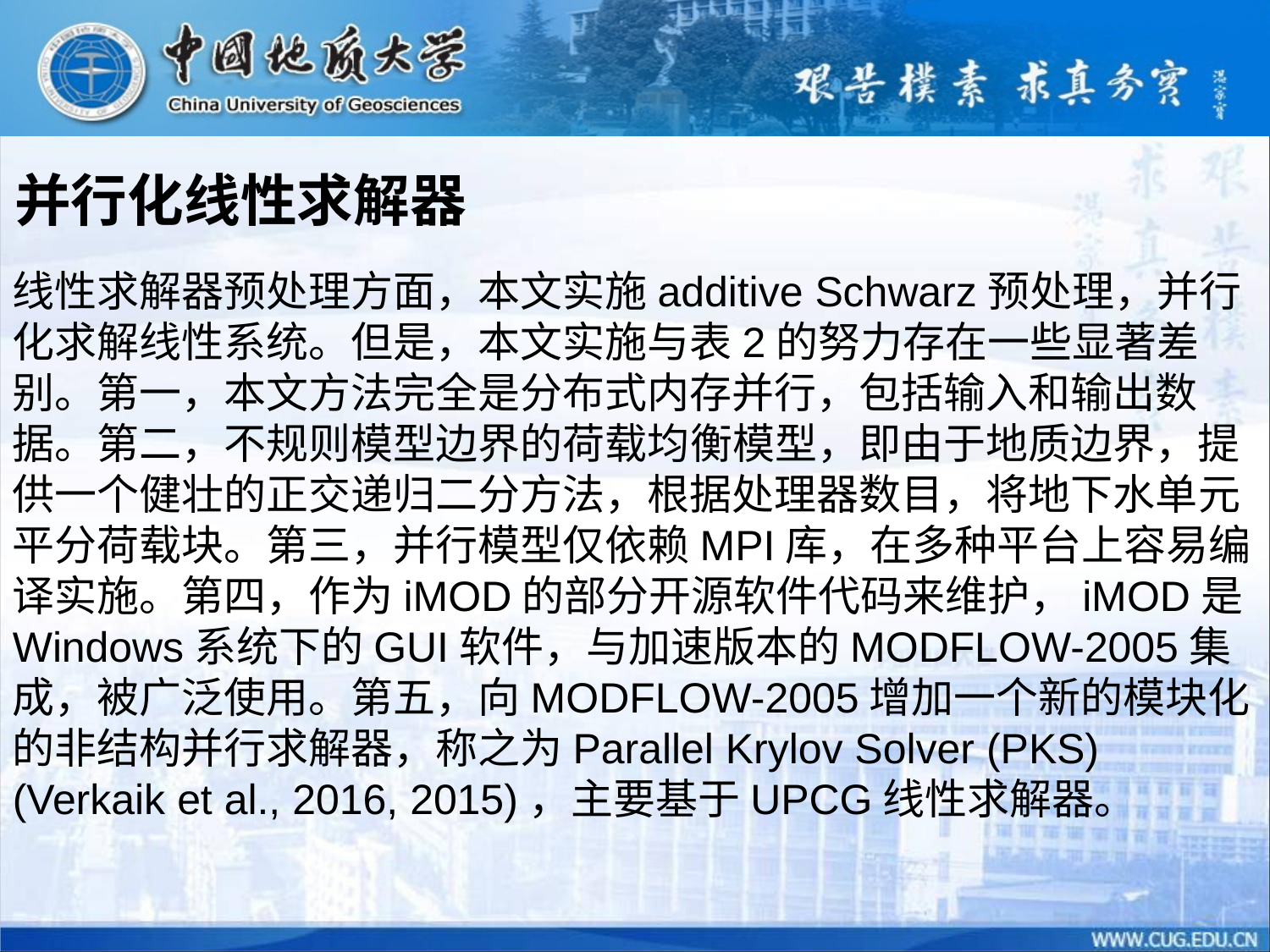

并行化线性求解器
线性求解器预处理方面，本文实施additive Schwarz预处理，并行化求解线性系统。但是，本文实施与表2的努力存在一些显著差别。第一，本文方法完全是分布式内存并行，包括输入和输出数据。第二，不规则模型边界的荷载均衡模型，即由于地质边界，提供一个健壮的正交递归二分方法，根据处理器数目，将地下水单元平分荷载块。第三，并行模型仅依赖MPI库，在多种平台上容易编译实施。第四，作为iMOD的部分开源软件代码来维护，iMOD是Windows系统下的GUI软件，与加速版本的MODFLOW-2005集成，被广泛使用。第五，向MODFLOW-2005增加一个新的模块化的非结构并行求解器，称之为Parallel Krylov Solver (PKS) (Verkaik et al., 2016, 2015)，主要基于UPCG线性求解器。